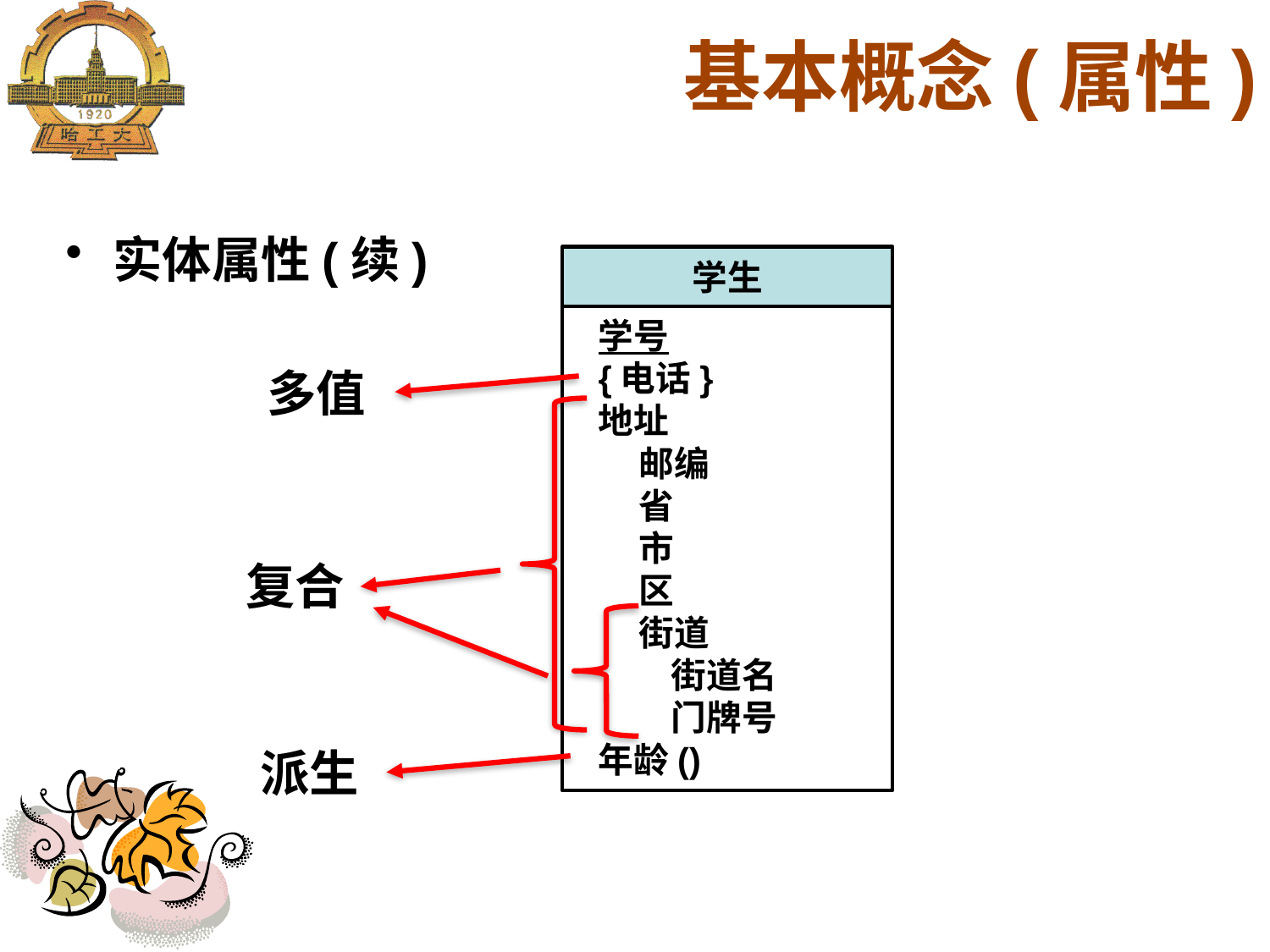

基本概念(属性)
实体属性(续)
学生

学号
{电话}
地址
    邮编
    省
    市
    区
    街道
        街道名
        门牌号
年龄()
多值

复合

派生